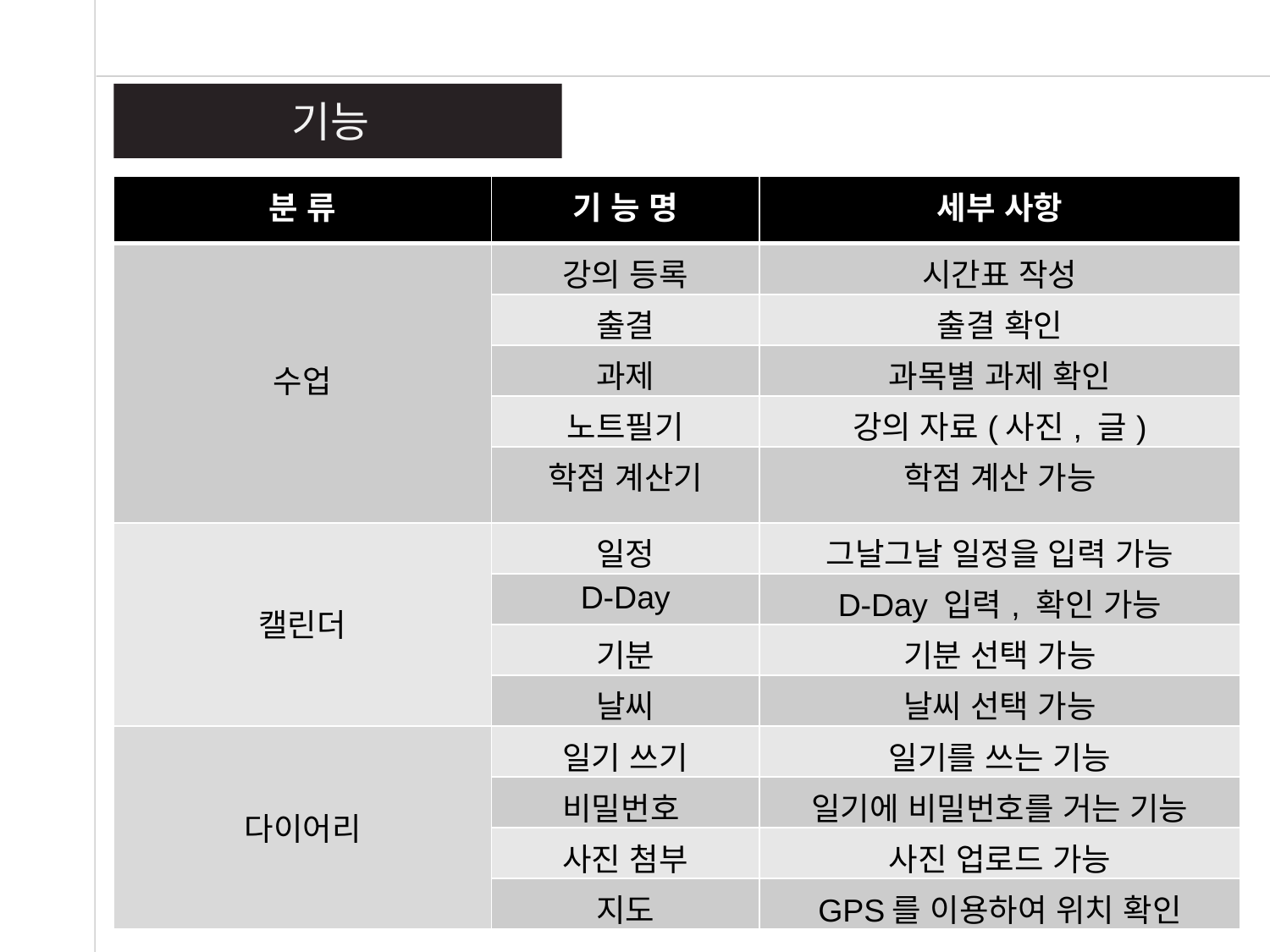

기능
| 분 류 | 기 능 명 | 세부 사항 |
| --- | --- | --- |
| 수업 | 강의 등록 | 시간표 작성 |
|  | 출결 | 출결 확인 |
|  | 과제 | 과목별 과제 확인 |
|  | 노트필기 | 강의 자료(사진, 글) |
|  | 학점 계산기 | 학점 계산 가능 |
| 캘린더 | 일정 | 그날그날 일정을 입력 가능 |
|  | D-Day | D-Day 입력, 확인 가능 |
|  | 기분 | 기분 선택 가능 |
|  | 날씨 | 날씨 선택 가능 |
| 다이어리 | 일기 쓰기 | 일기를 쓰는 기능 |
|  | 비밀번호 | 일기에 비밀번호를 거는 기능 |
|  | 사진 첨부 | 사진 업로드 가능 |
|  | 지도 | GPS를 이용하여 위치 확인 |